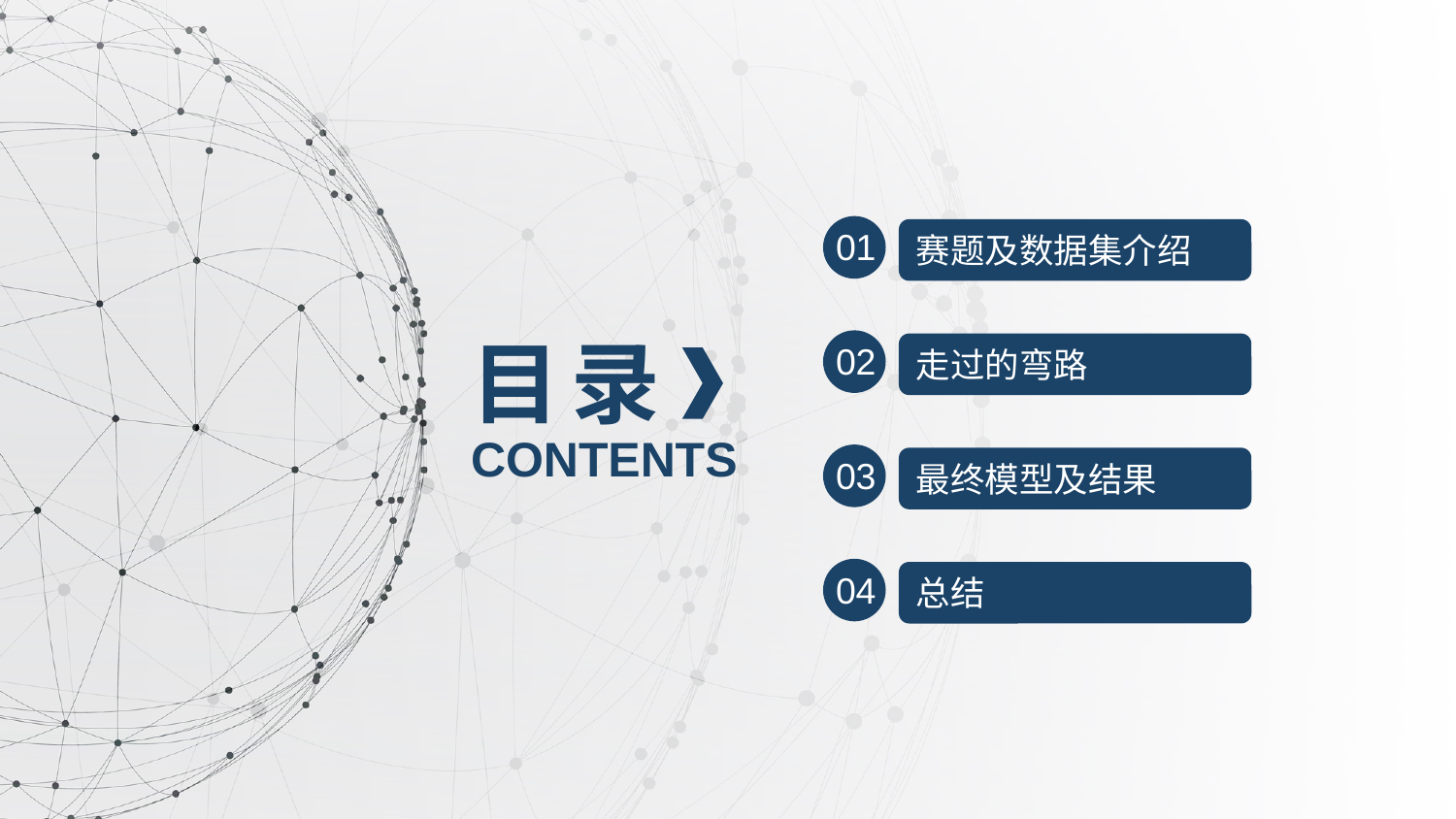

01
赛题及数据集介绍
目 录

02
走过的弯路

CONTENTS

03
最终模型及结果

04
总结